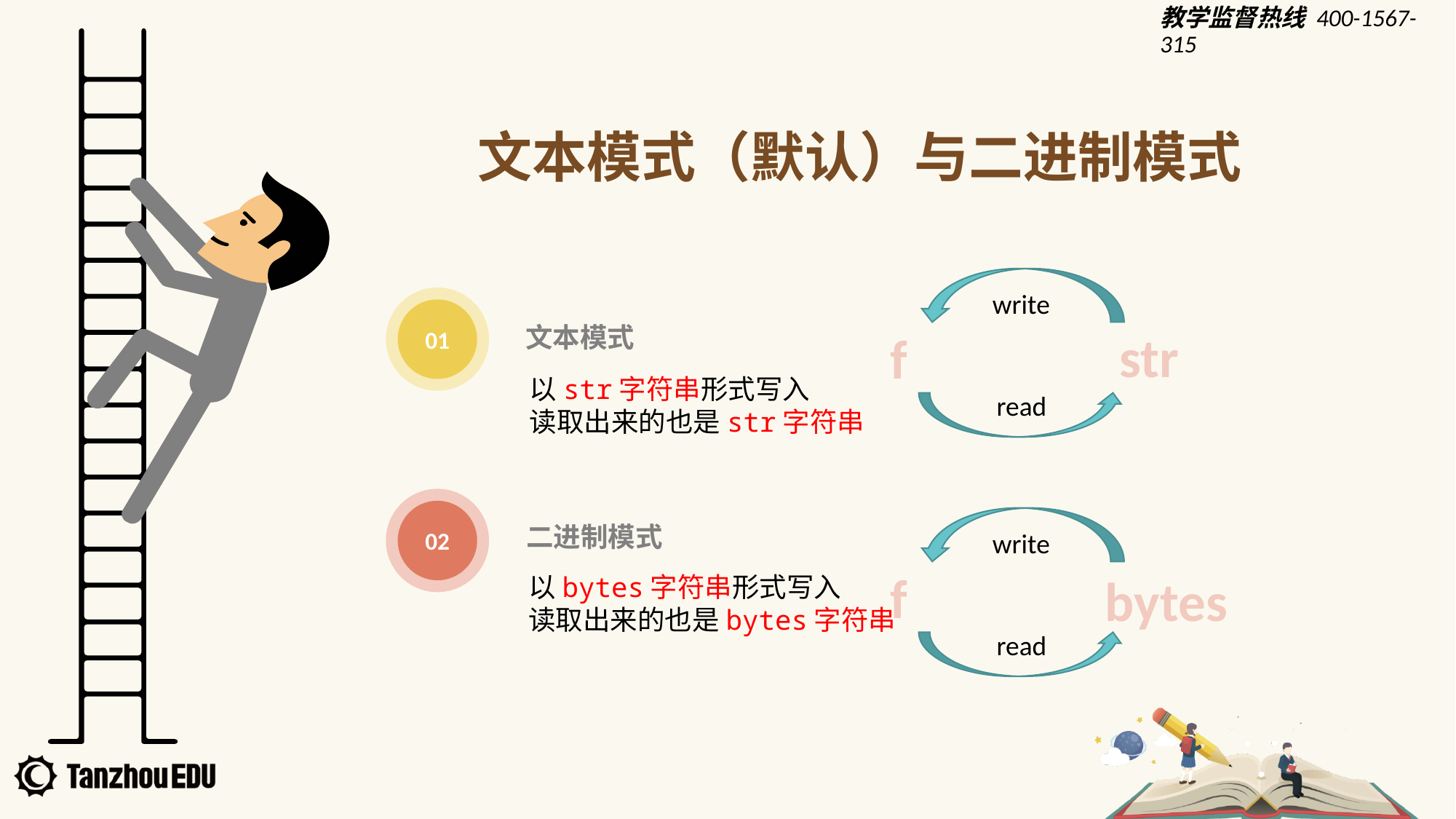

文本模式（默认）与二进制模式

write
str
f
read

01
文本模式
以str字符串形式写入
读取出来的也是str字符串

02

write
f
bytes
read

二进制模式
以bytes字符串形式写入
读取出来的也是bytes字符串